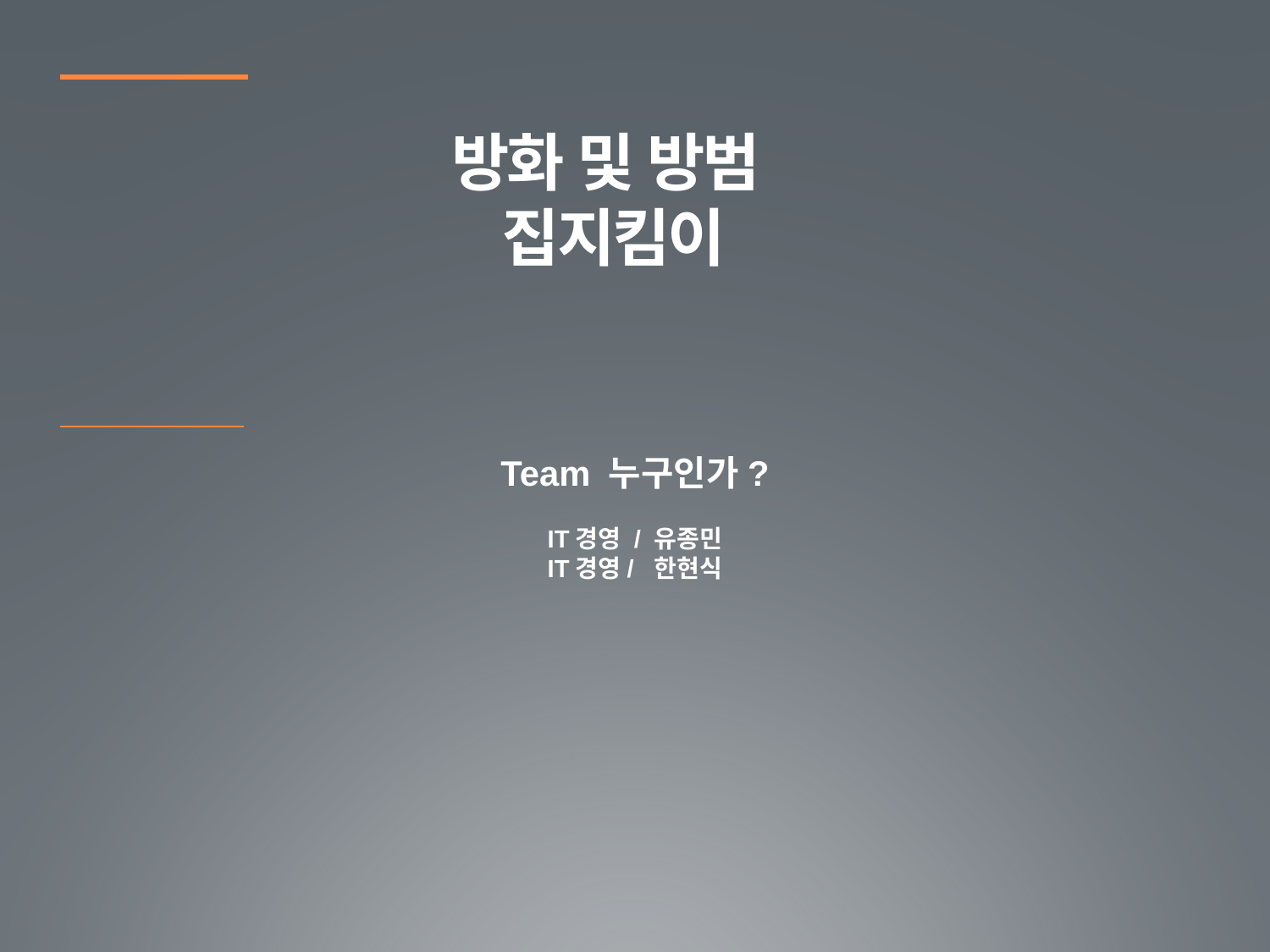

방화 및 방범
집지킴이
Team 누구인가?

IT경영 / 유종민
IT경영/  한현식